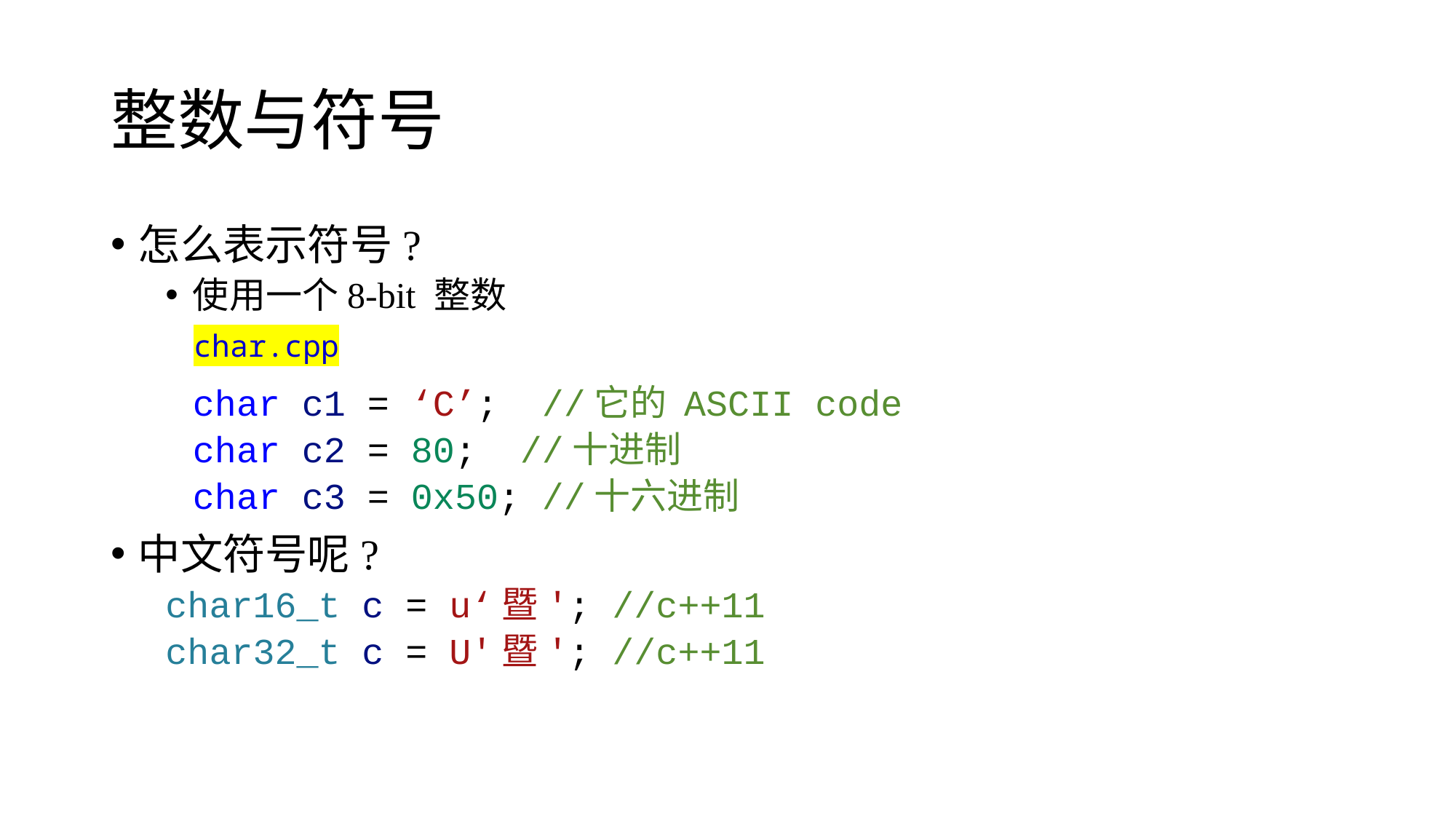

# 整数与符号
怎么表示符号?
使用一个8-bit 整数

char c1 = ‘C’;  //它的 ASCII code
char c2 = 80;  //十进制
char c3 = 0x50; //十六进制
中文符号呢?
char16_t c = u‘暨'; //c++11
char32_t c = U'暨'; //c++11

char.cpp